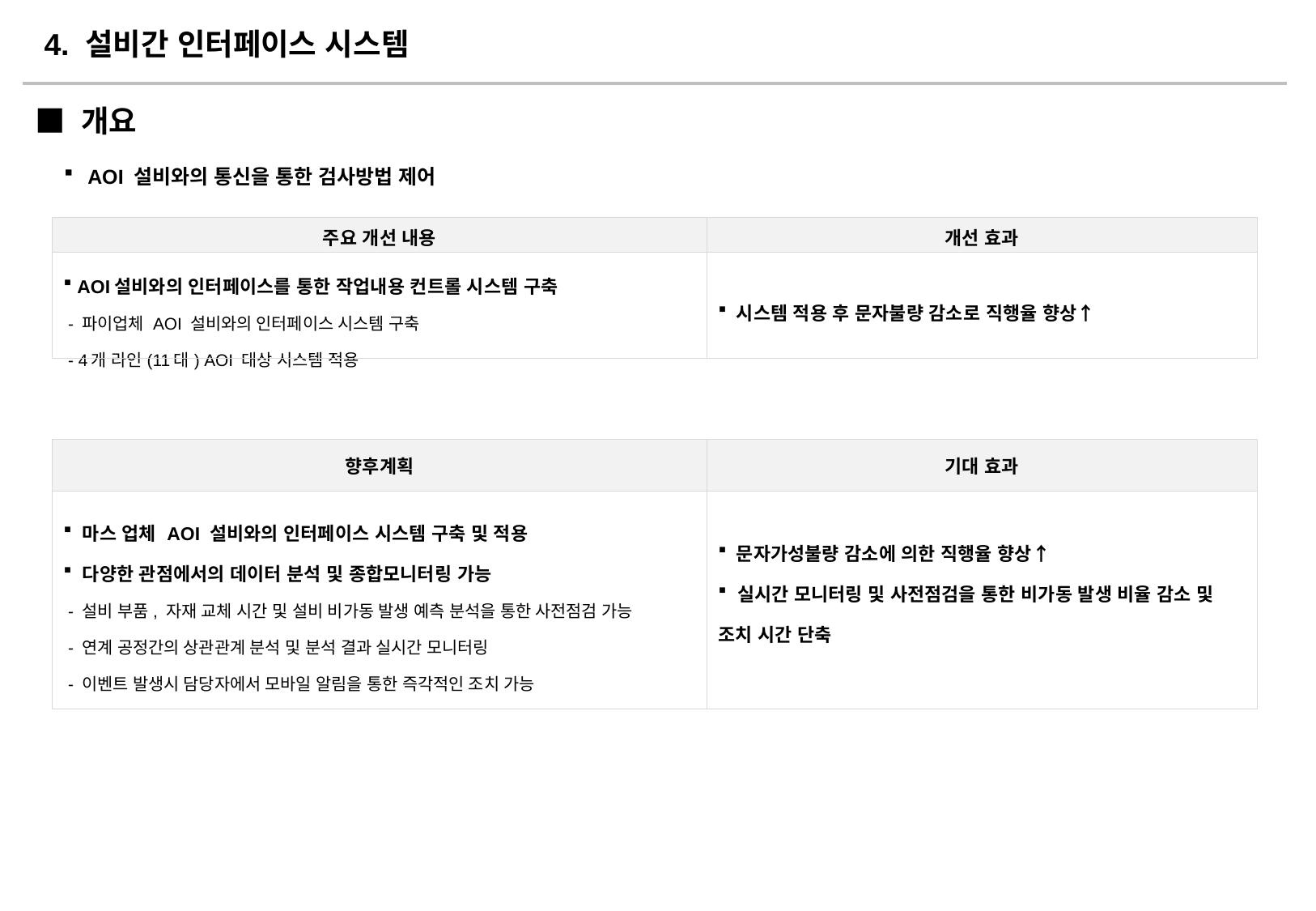

4. 설비간 인터페이스 시스템
■ 개요
AOI 설비와의 통신을 통한 검사방법 제어
| 주요 개선 내용 | 개선 효과 |
| --- | --- |
| AOI설비와의 인터페이스를 통한 작업내용 컨트롤 시스템 구축 - 파이업체 AOI 설비와의 인터페이스 시스템 구축 - 4개 라인(11대) AOI 대상 시스템 적용 | 시스템 적용 후 문자불량 감소로 직행율 향상↑ |
| 향후계획 | 기대 효과 |
| --- | --- |
| 마스 업체 AOI 설비와의 인터페이스 시스템 구축 및 적용 다양한 관점에서의 데이터 분석 및 종합모니터링 가능 - 설비 부품, 자재 교체 시간 및 설비 비가동 발생 예측 분석을 통한 사전점검 가능 - 연계 공정간의 상관관계 분석 및 분석 결과 실시간 모니터링 - 이벤트 발생시 담당자에서 모바일 알림을 통한 즉각적인 조치 가능 | 문자가성불량 감소에 의한 직행율 향상↑ 실시간 모니터링 및 사전점검을 통한 비가동 발생 비율 감소 및 조치 시간 단축 |